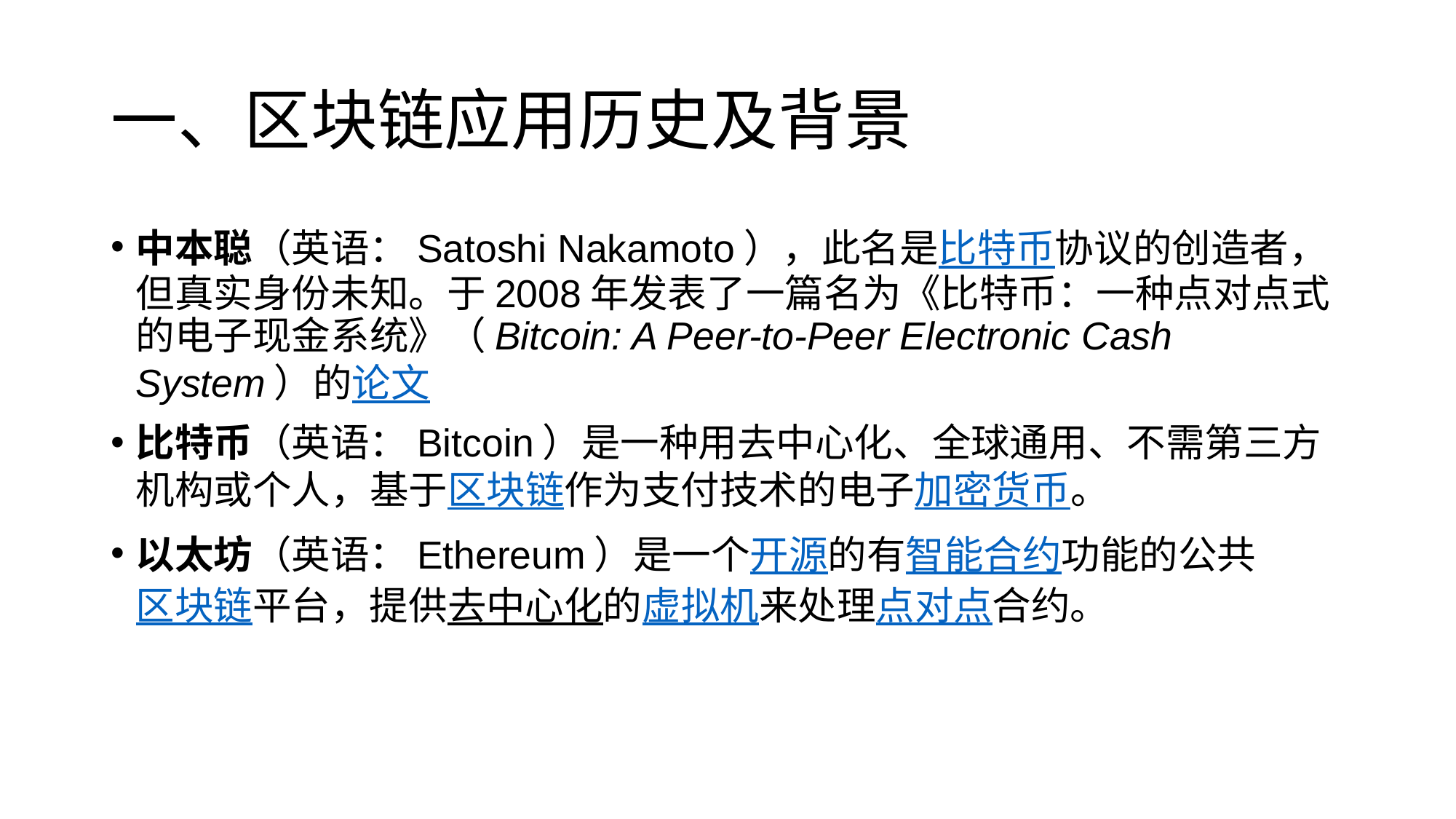

# 一、区块链应用历史及背景
中本聪（英语：Satoshi Nakamoto），此名是比特币协议的创造者，但真实身份未知。于2008年发表了一篇名为《比特币：一种点对点式的电子现金系统》（Bitcoin: A Peer-to-Peer Electronic Cash System）的论文
比特币（英语：Bitcoin）是一种用去中心化、全球通用、不需第三方机构或个人，基于区块链作为支付技术的电子加密货币。
以太坊（英语：Ethereum）是一个开源的有智能合约功能的公共区块链平台，提供去中心化的虚拟机来处理点对点合约。